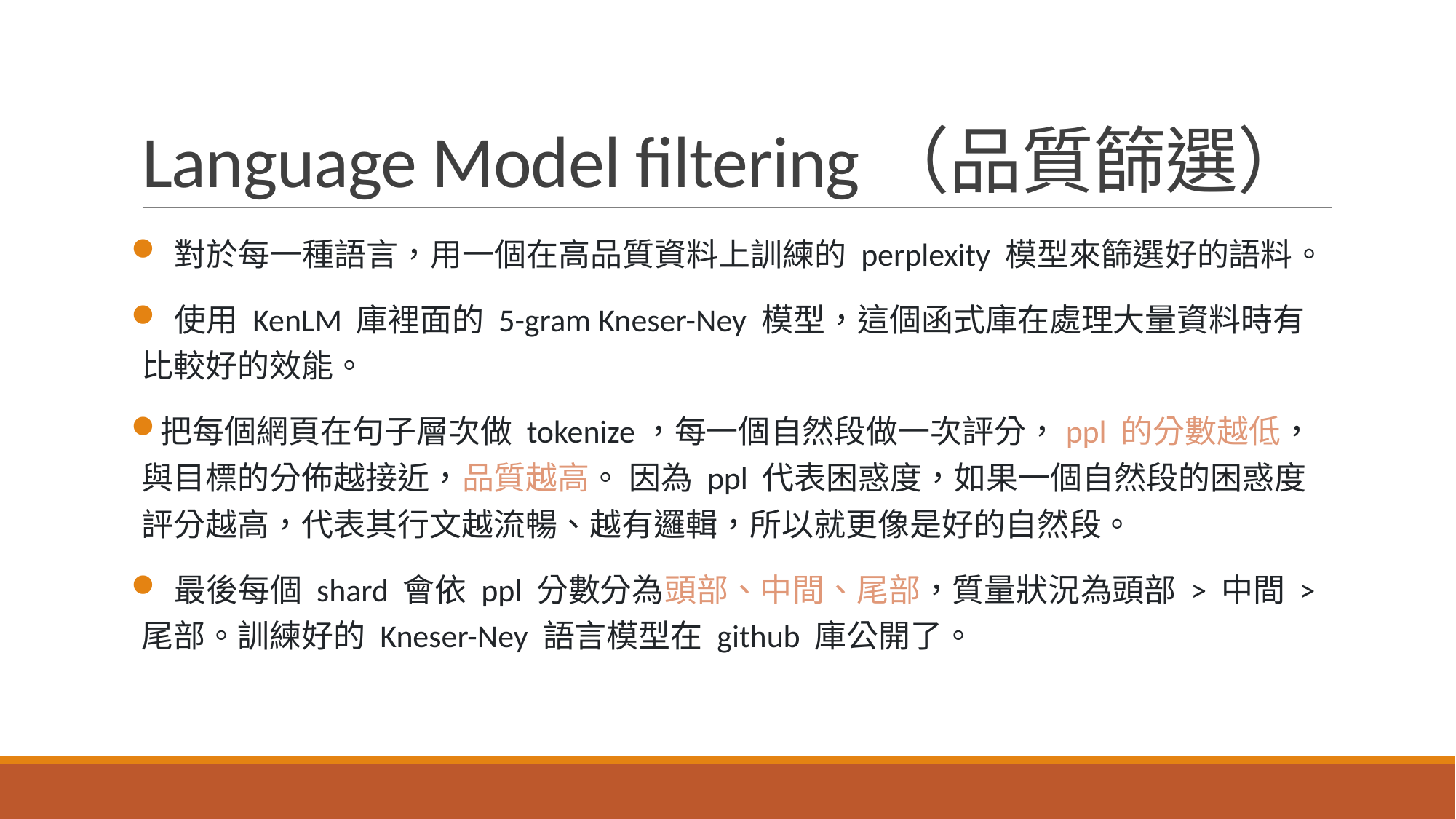

# Language Model filtering（品質篩選）
 對於每一種語言，用一個在高品質資料上訓練的 perplexity 模型來篩選好的語料。
 使用 KenLM 庫裡面的 5-gram Kneser-Ney 模型，這個函式庫在處理大量資料時有比較好的效能。
把每個網頁在句子層次做 tokenize，每一個自然段做一次評分，ppl 的分數越低，與目標的分佈越接近，品質越高。 因為 ppl 代表困惑度，如果一個自然段的困惑度評分越高，代表其行文越流暢、越有邏輯，所以就更像是好的自然段。
 最後每個 shard 會依 ppl 分數分為頭部、中間、尾部，質量狀況為頭部 > 中間 > 尾部。訓練好的 Kneser-Ney 語言模型在 github 庫公開了。